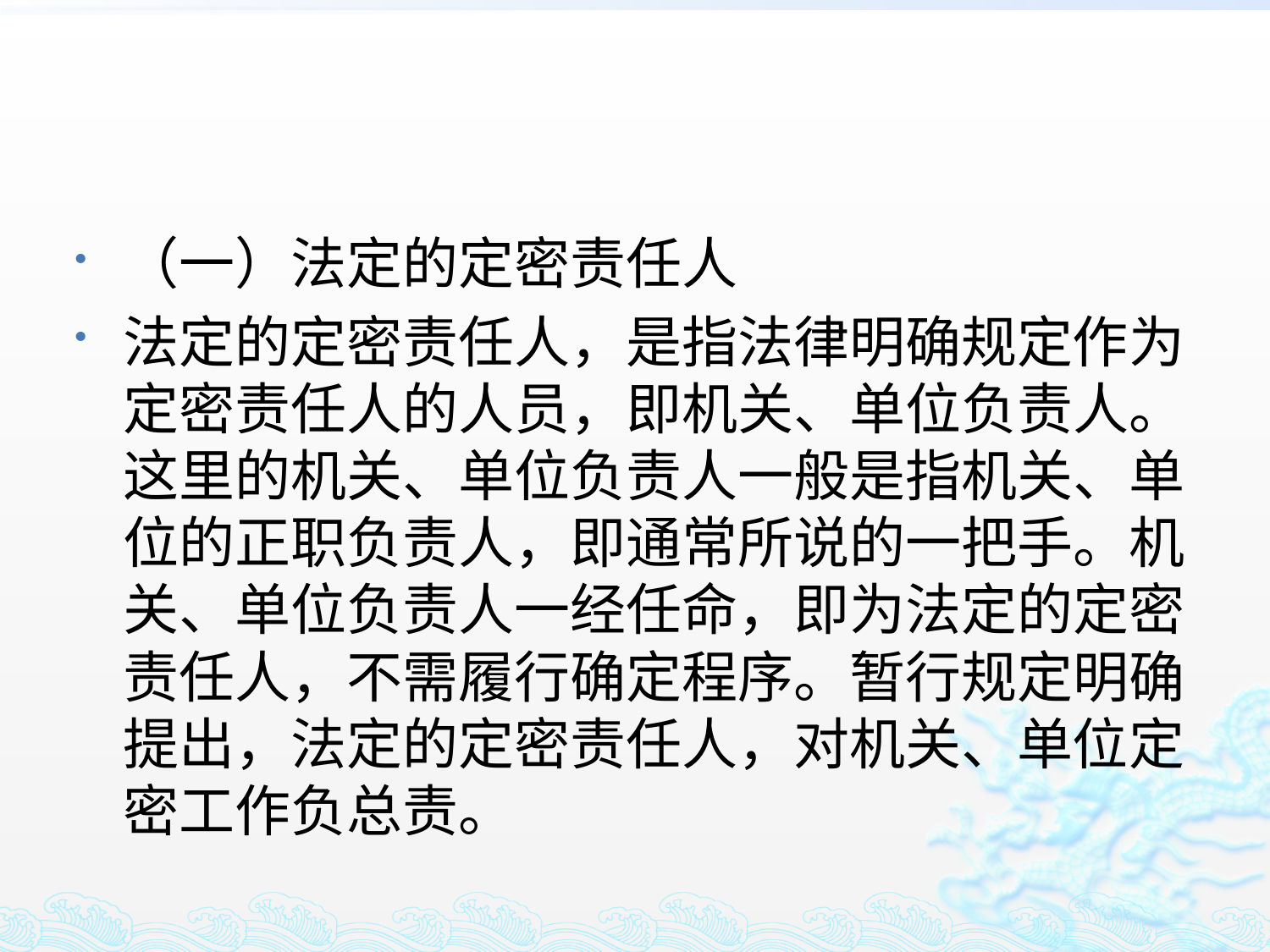

#
（一）法定的定密责任人
法定的定密责任人，是指法律明确规定作为定密责任人的人员，即机关、单位负责人。这里的机关、单位负责人一般是指机关、单位的正职负责人，即通常所说的一把手。机关、单位负责人一经任命，即为法定的定密责任人，不需履行确定程序。暂行规定明确提出，法定的定密责任人，对机关、单位定密工作负总责。